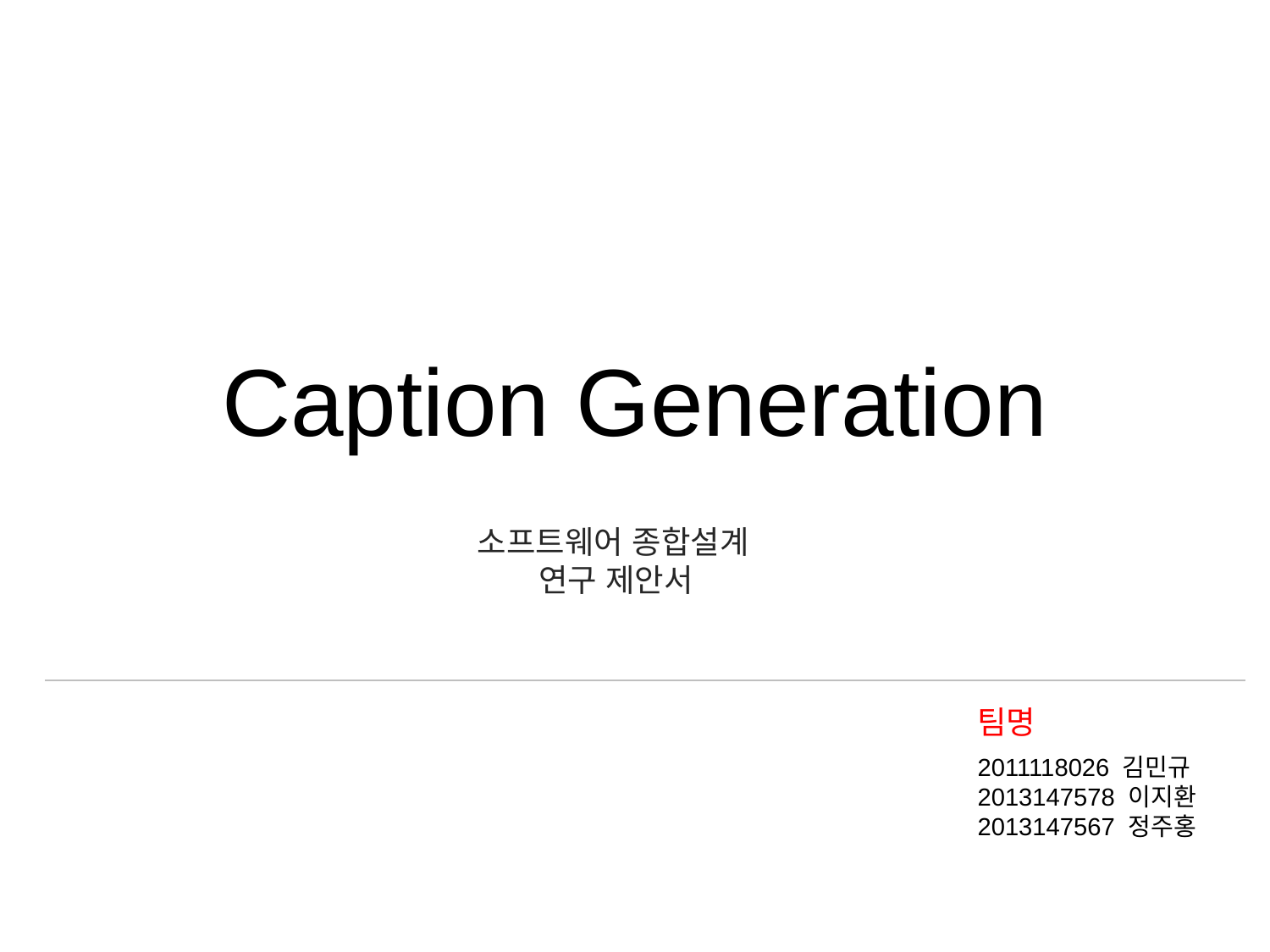

# Caption Generation
소프트웨어 종합설계
      연구 제안서
팀명
2011118026 김민규
2013147578 이지환
2013147567 정주홍